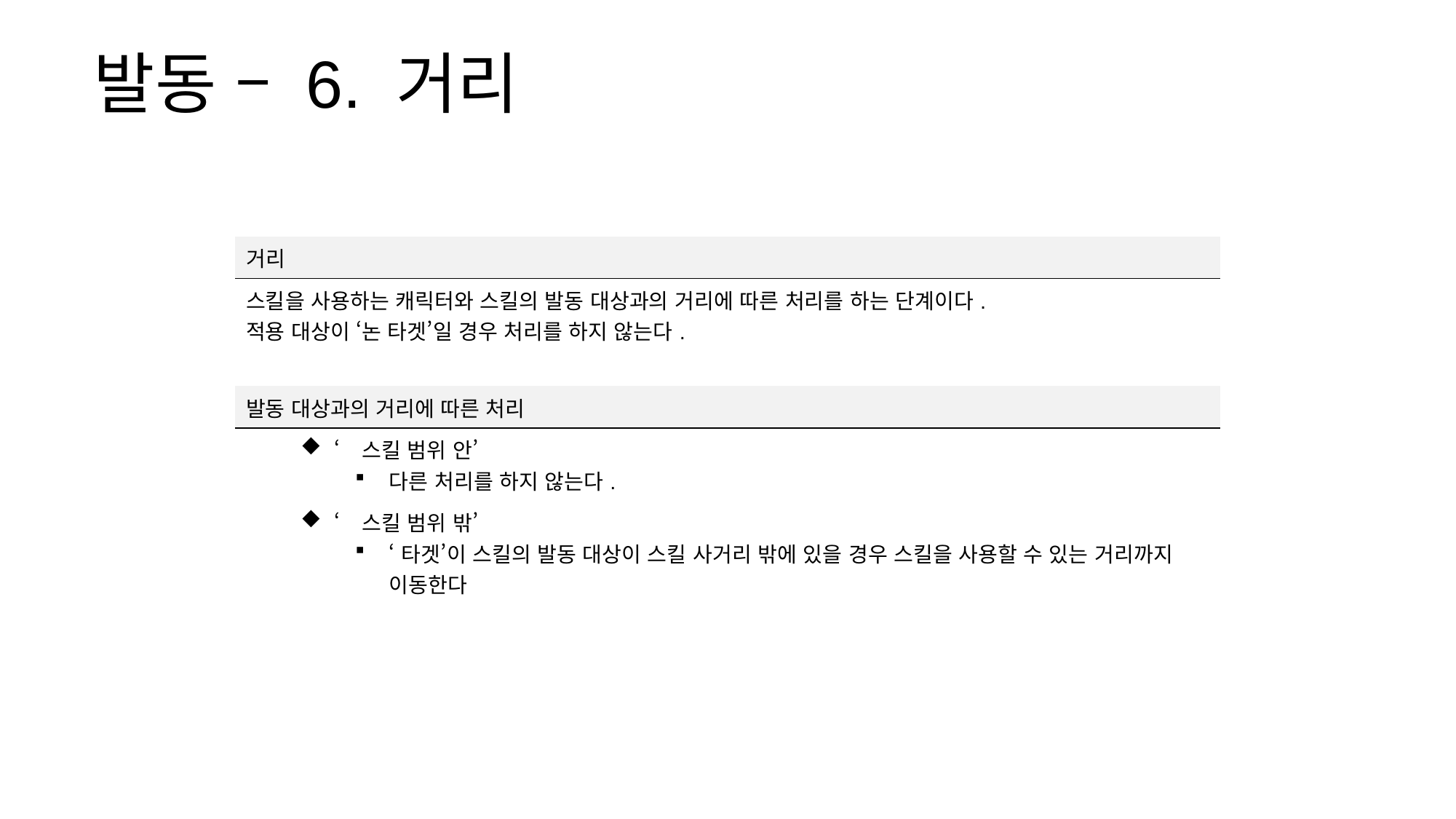

발동 – 6. 거리
| 거리 |
| --- |
| 스킬을 사용하는 캐릭터와 스킬의 발동 대상과의 거리에 따른 처리를 하는 단계이다. 적용 대상이 ‘논 타겟’일 경우 처리를 하지 않는다. |
|  |
| 발동 대상과의 거리에 따른 처리 |
| ‘스킬 범위 안’ 다른 처리를 하지 않는다. |
| ‘스킬 범위 밖’ ‘타겟’이 스킬의 발동 대상이 스킬 사거리 밖에 있을 경우 스킬을 사용할 수 있는 거리까지 이동한다 |